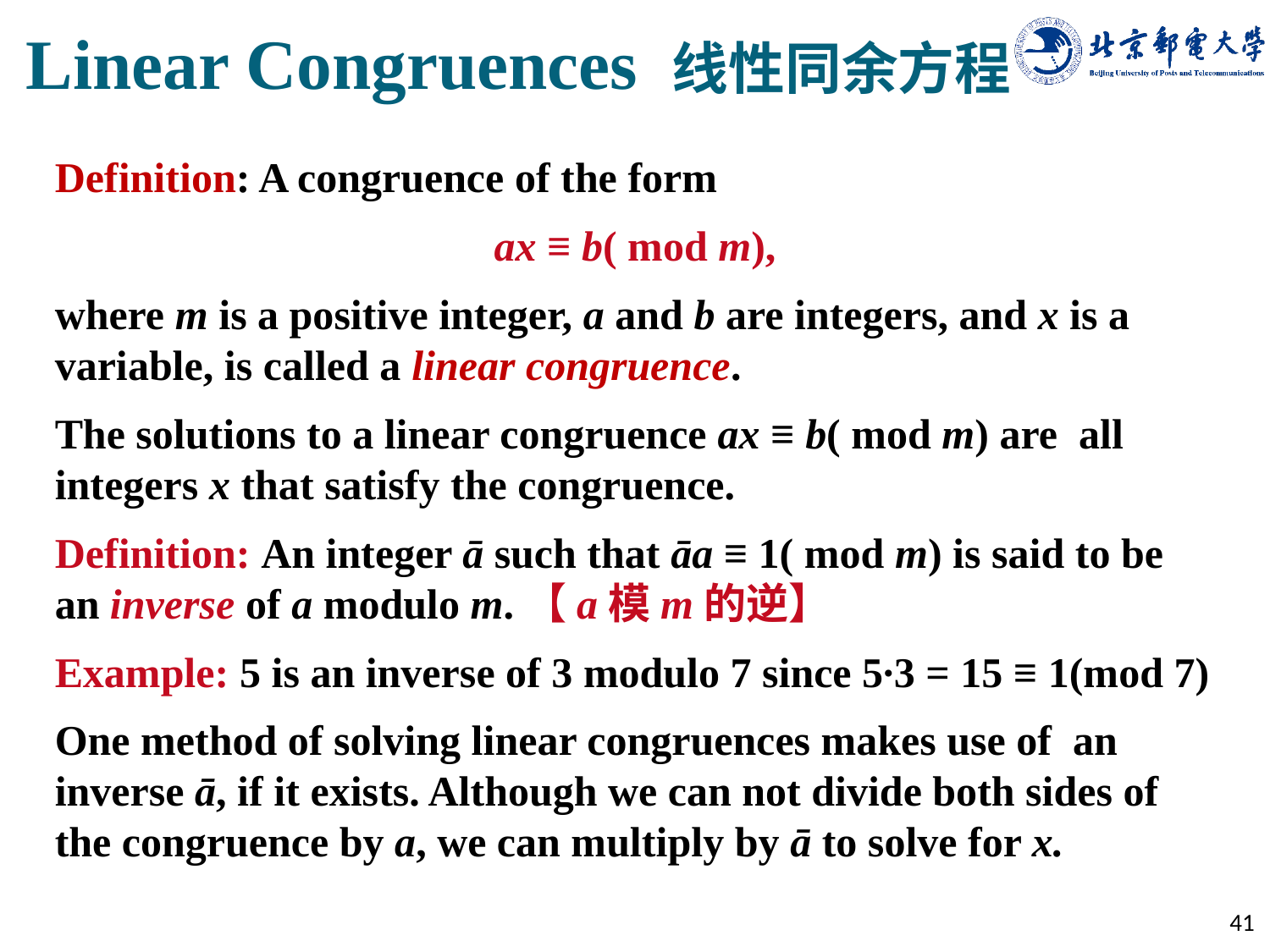

# Linear Congruences 线性同余方程
Definition: A congruence of the form
ax ≡ b( mod m),
where m is a positive integer, a and b are integers, and x is a variable, is called a linear congruence.
The solutions to a linear congruence ax ≡ b( mod m) are  all integers x that satisfy the congruence.
Definition: An integer ā such that āa ≡ 1( mod m) is said to be an inverse of a modulo m.【a模m的逆】
Example: 5 is an inverse of 3 modulo 7 since 5∙3 = 15 ≡ 1(mod 7)
One method of solving linear congruences makes use of  an inverse ā, if it exists. Although we can not divide both sides of the congruence by a, we can multiply by ā to solve for x.